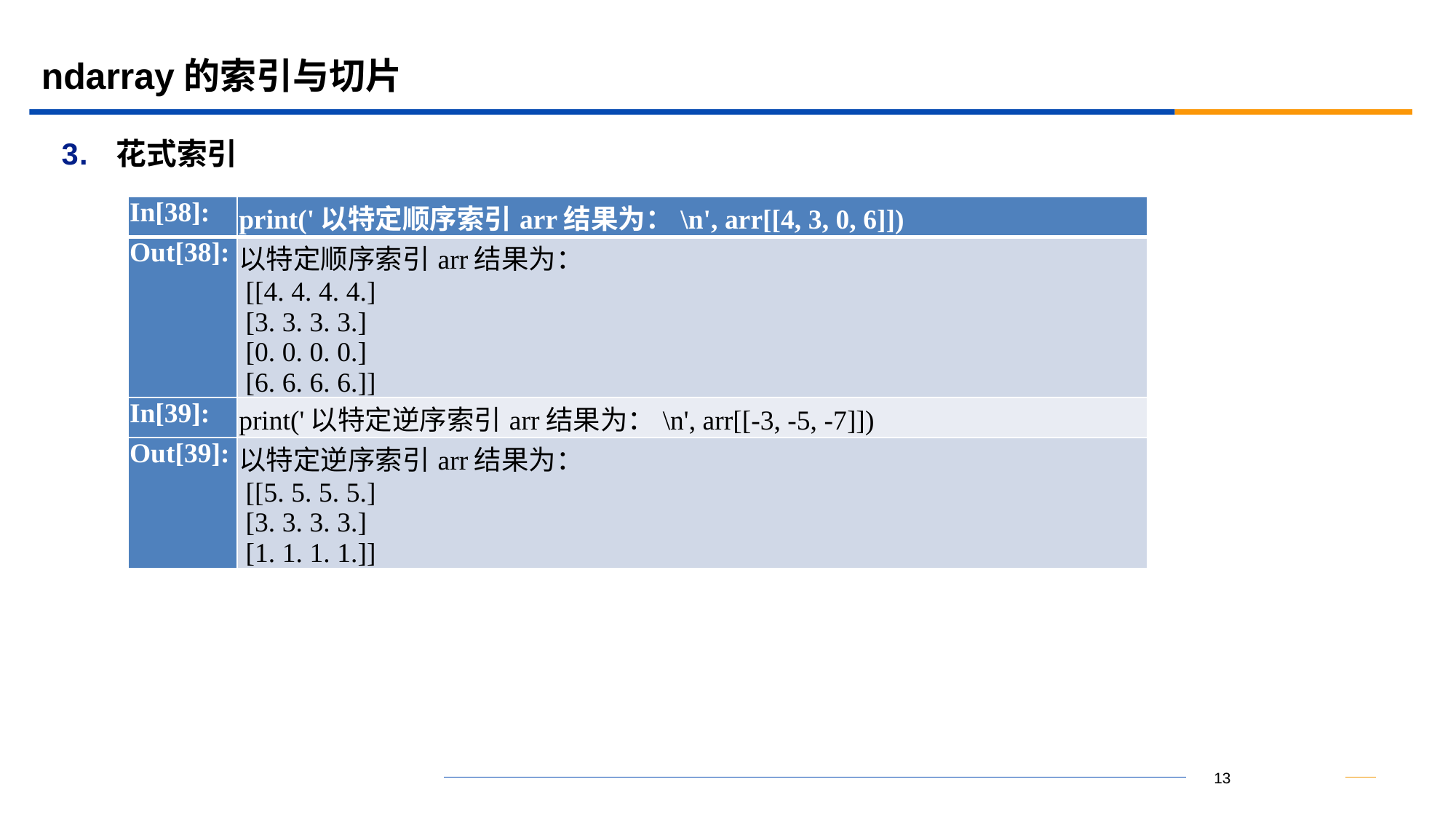

# ndarray的索引与切片
花式索引
| In[38]: | print('以特定顺序索引arr结果为：\n', arr[[4, 3, 0, 6]]) |
| --- | --- |
| Out[38]: | 以特定顺序索引arr结果为： [[4. 4. 4. 4.] [3. 3. 3. 3.] [0. 0. 0. 0.] [6. 6. 6. 6.]] |
| In[39]: | print('以特定逆序索引arr结果为：\n', arr[[-3, -5, -7]]) |
| Out[39]: | 以特定逆序索引arr结果为： [[5. 5. 5. 5.] [3. 3. 3. 3.] [1. 1. 1. 1.]] |